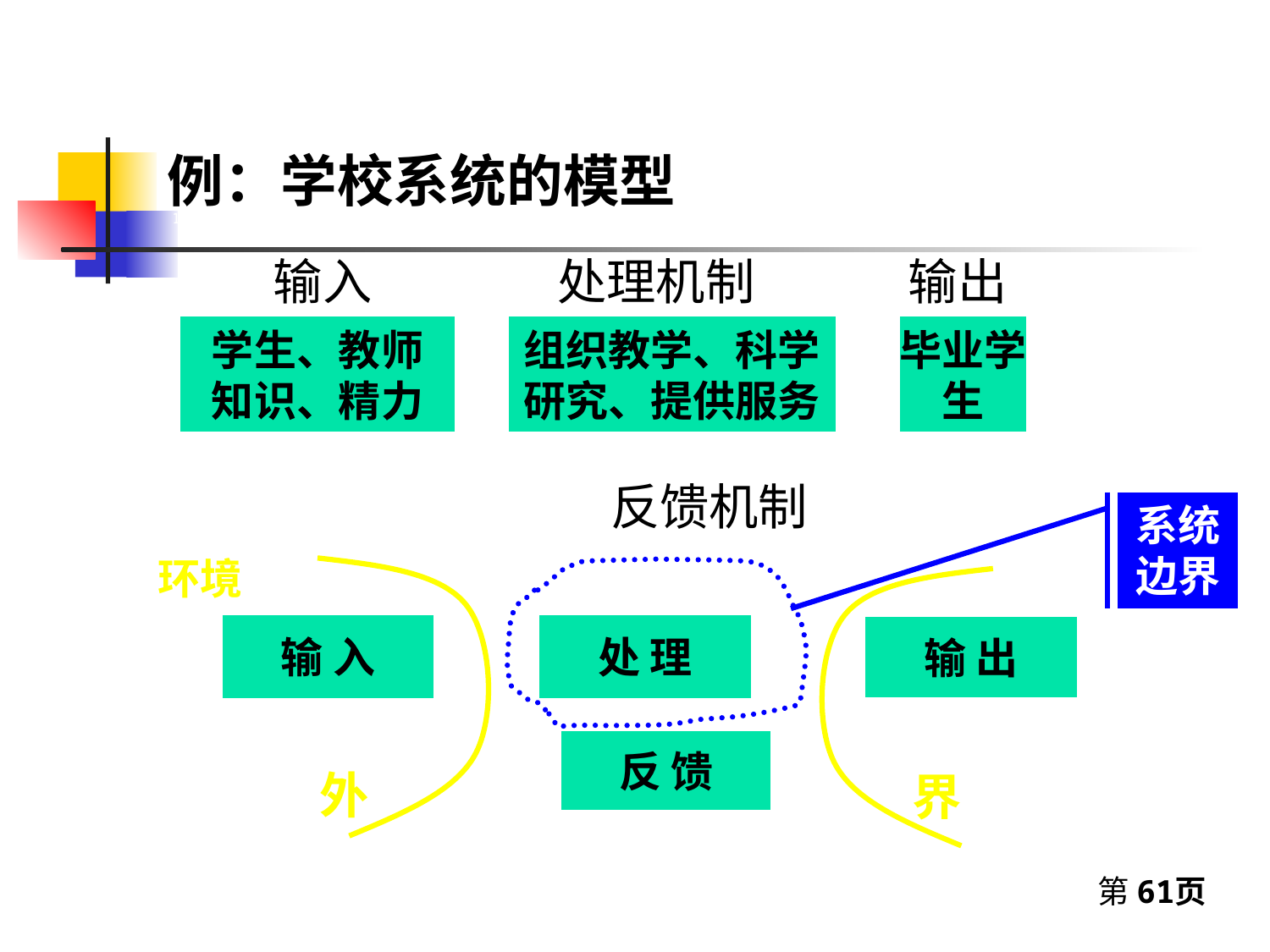

1.3.2系的组成统
例：学校系统的模型
输入
处理机制
输出
学生、教师
知识、精力
组织教学、科学研究、提供服务
毕业学生

反馈机制
系统边界

环境

输 入
处 理
输 出

反 馈
外
界